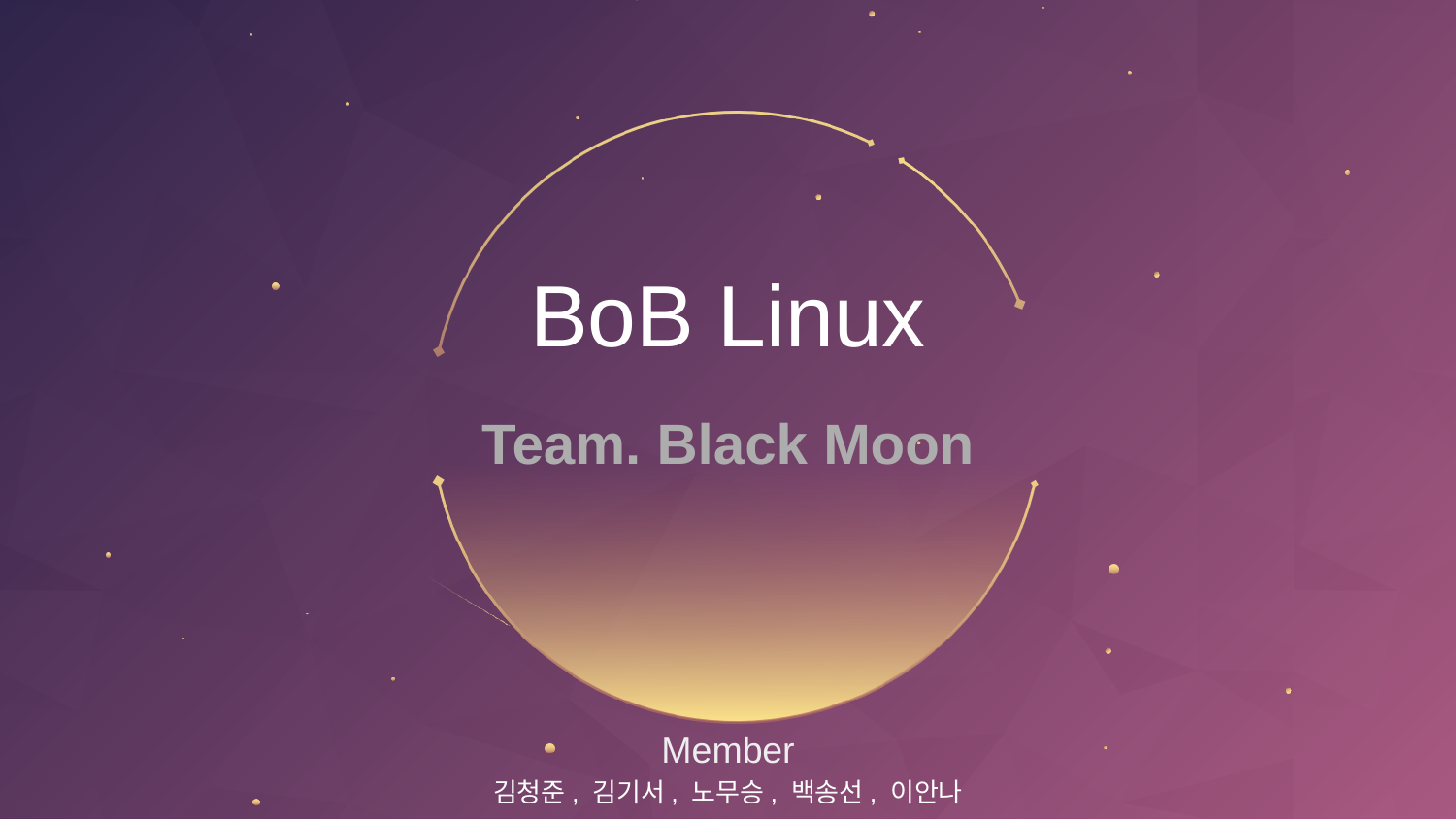

# BoB Linux
Team. Black Moon
Member
김청준, 김기서, 노무승, 백송선, 이안나